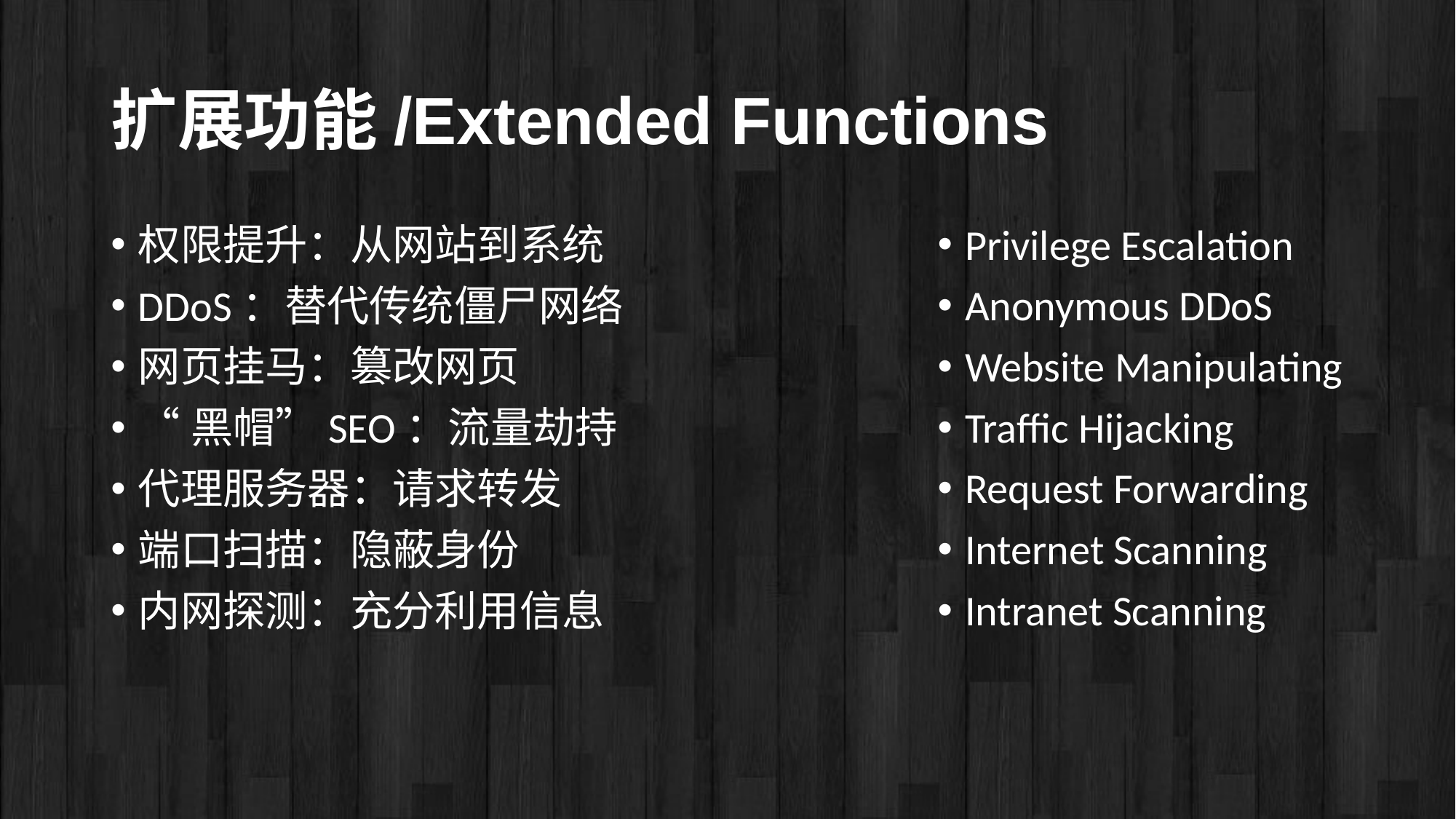

# 扩展功能/Extended Functions
权限提升：从网站到系统
DDoS：替代传统僵尸网络
网页挂马：篡改网页
“黑帽”SEO：流量劫持
代理服务器：请求转发
端口扫描：隐蔽身份
内网探测：充分利用信息
Privilege Escalation
Anonymous DDoS
Website Manipulating
Traffic Hijacking
Request Forwarding
Internet Scanning
Intranet Scanning